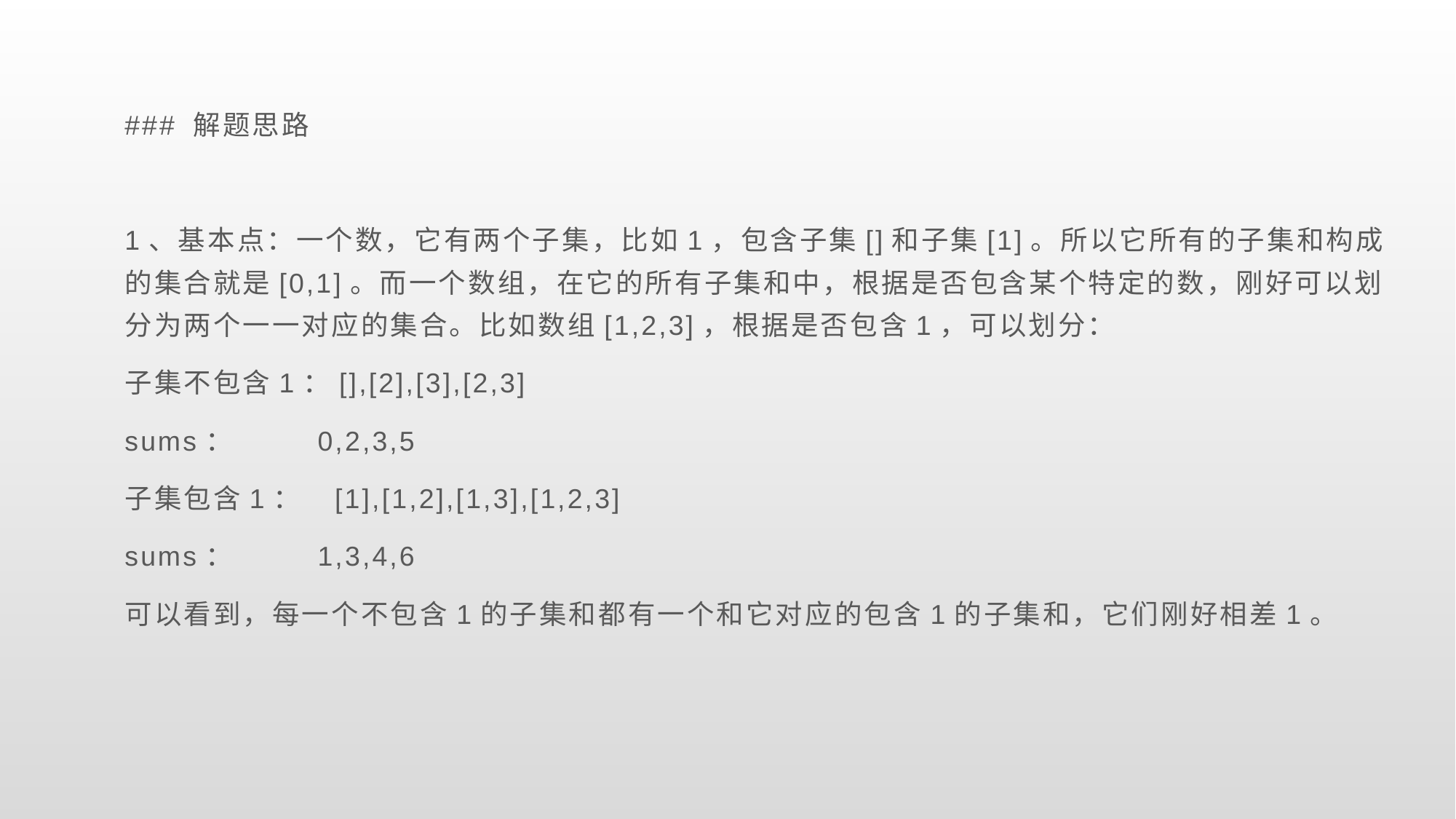

### 解题思路

1、基本点：一个数，它有两个子集，比如1，包含子集[]和子集[1]。所以它所有的子集和构成的集合就是[0,1]。而一个数组，在它的所有子集和中，根据是否包含某个特定的数，刚好可以划分为两个一一对应的集合。比如数组[1,2,3]，根据是否包含1，可以划分：
子集不包含1：[],[2],[3],[2,3]
sums：         0,2,3,5
子集包含1：   [1],[1,2],[1,3],[1,2,3]
sums：         1,3,4,6
可以看到，每一个不包含1的子集和都有一个和它对应的包含1的子集和，它们刚好相差1。